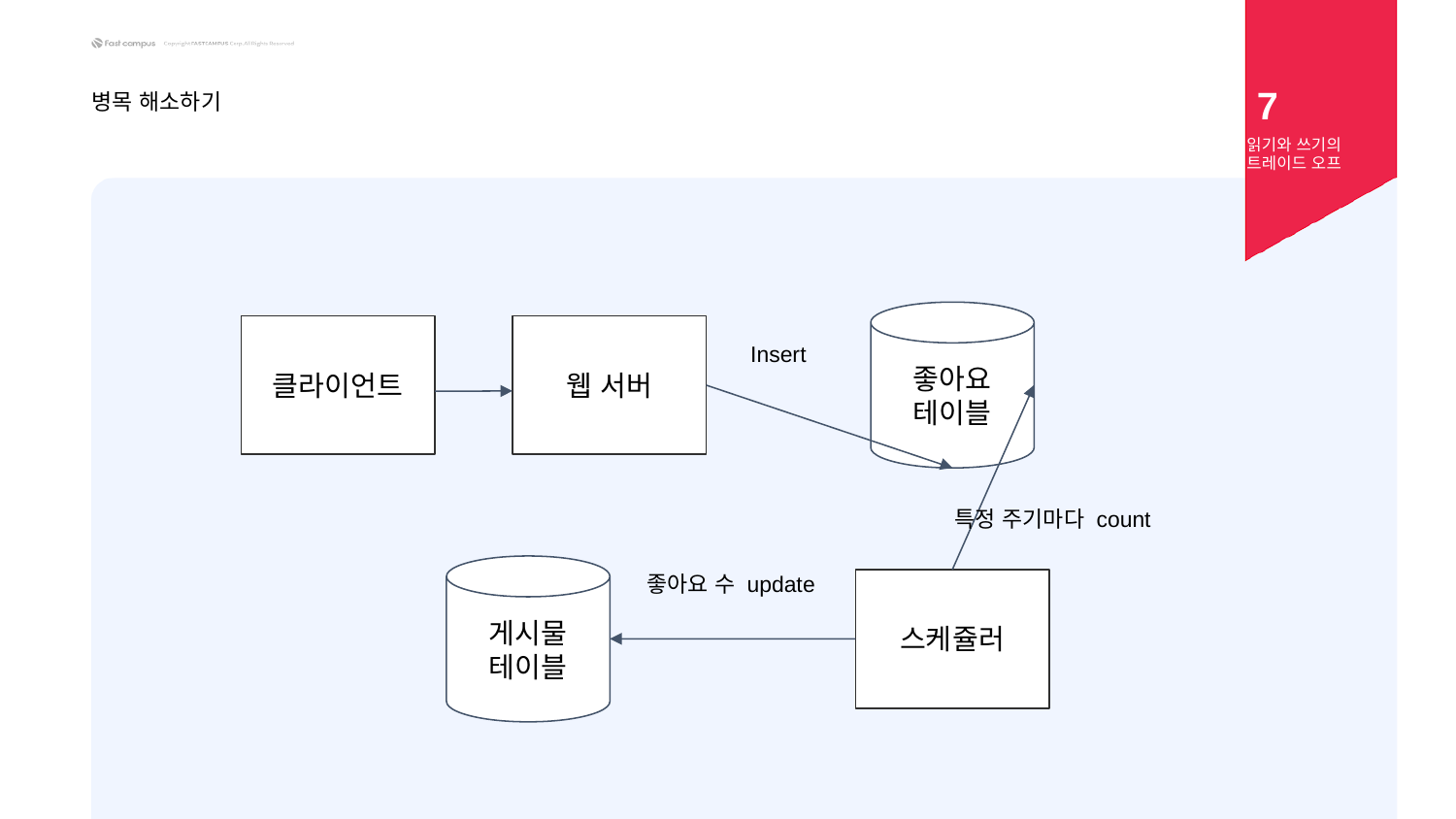

7
병목 해소하기
읽기와 쓰기의 트레이드 오프
좋아요 테이블
클라이언트
웹 서버
Insert
특정 주기마다 count
게시물 테이블
좋아요 수 update
스케쥴러